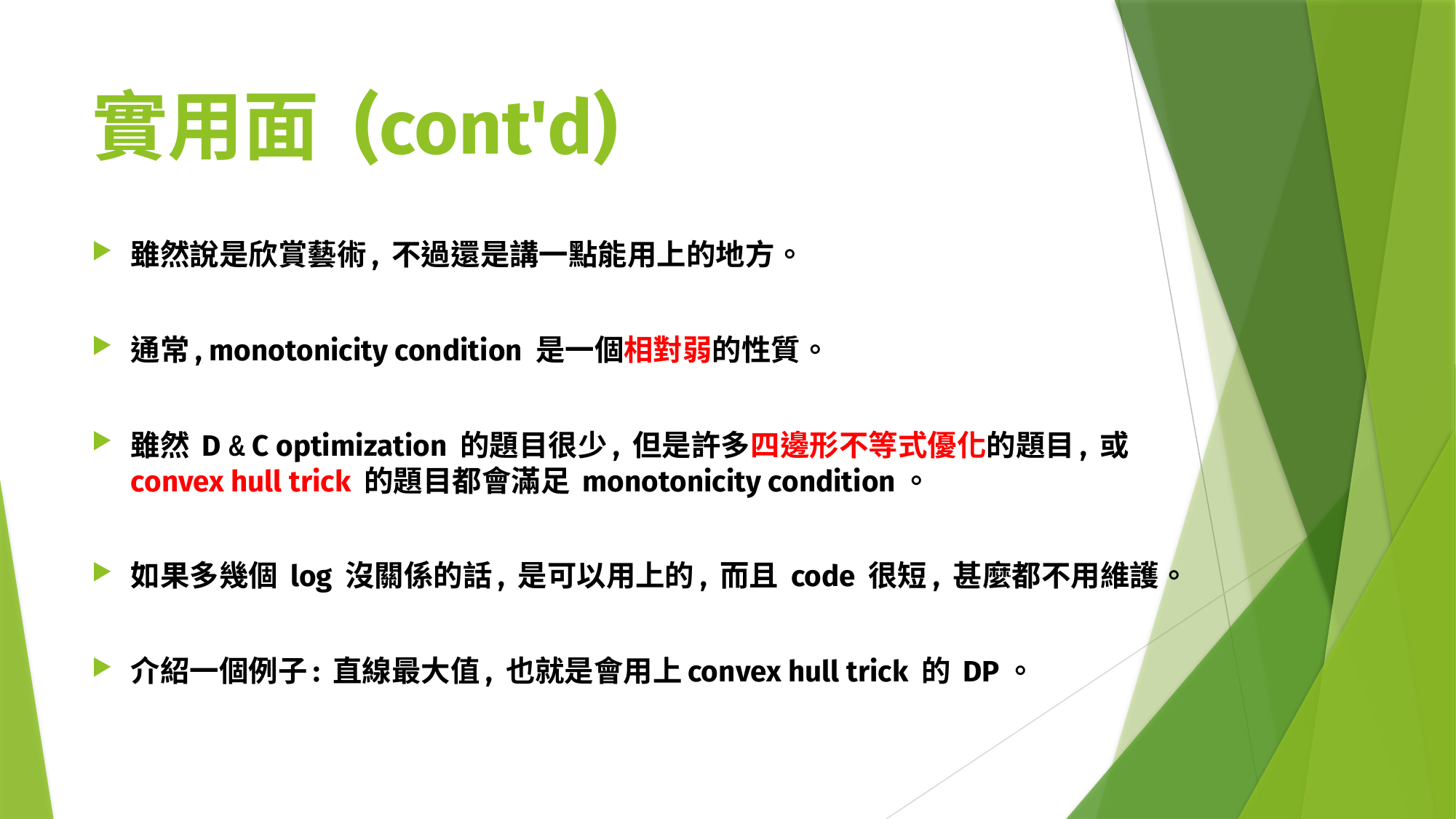

# 實用面 (cont'd)
雖然說是欣賞藝術, 不過還是講一點能用上的地方。

通常, monotonicity condition 是一個相對弱的性質。

雖然 D & C optimization 的題目很少, 但是許多四邊形不等式優化的題目, 或 convex hull trick 的題目都會滿足 monotonicity condition。

如果多幾個 log 沒關係的話, 是可以用上的, 而且 code 很短, 甚麼都不用維護。

介紹一個例子: 直線最大值, 也就是會用上convex hull trick 的 DP。